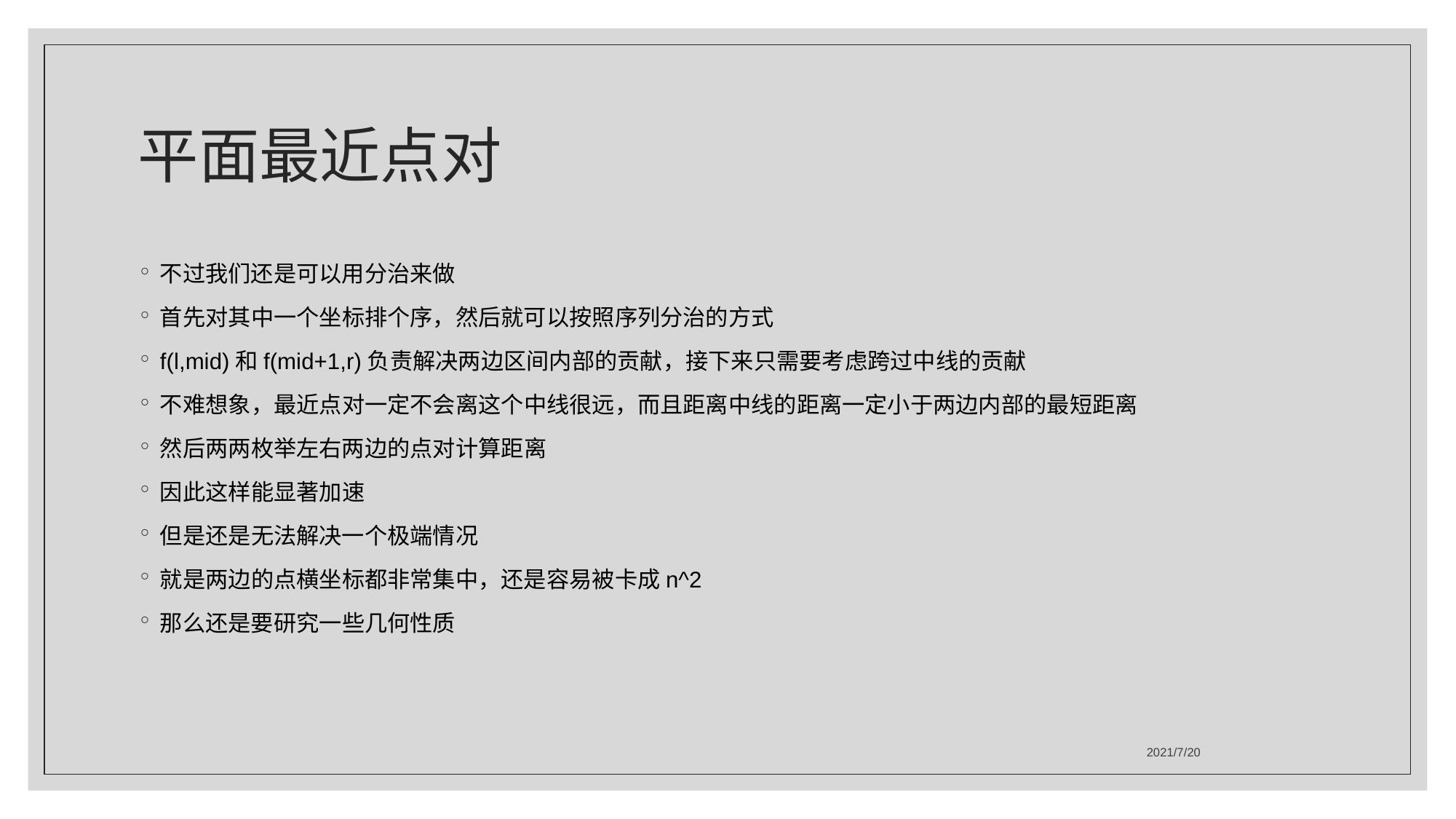

# 平面最近点对
不过我们还是可以用分治来做
首先对其中一个坐标排个序，然后就可以按照序列分治的方式
f(l,mid)和f(mid+1,r)负责解决两边区间内部的贡献，接下来只需要考虑跨过中线的贡献
不难想象，最近点对一定不会离这个中线很远，而且距离中线的距离一定小于两边内部的最短距离
然后两两枚举左右两边的点对计算距离
因此这样能显著加速
但是还是无法解决一个极端情况
就是两边的点横坐标都非常集中，还是容易被卡成n^2
那么还是要研究一些几何性质
2021/7/20